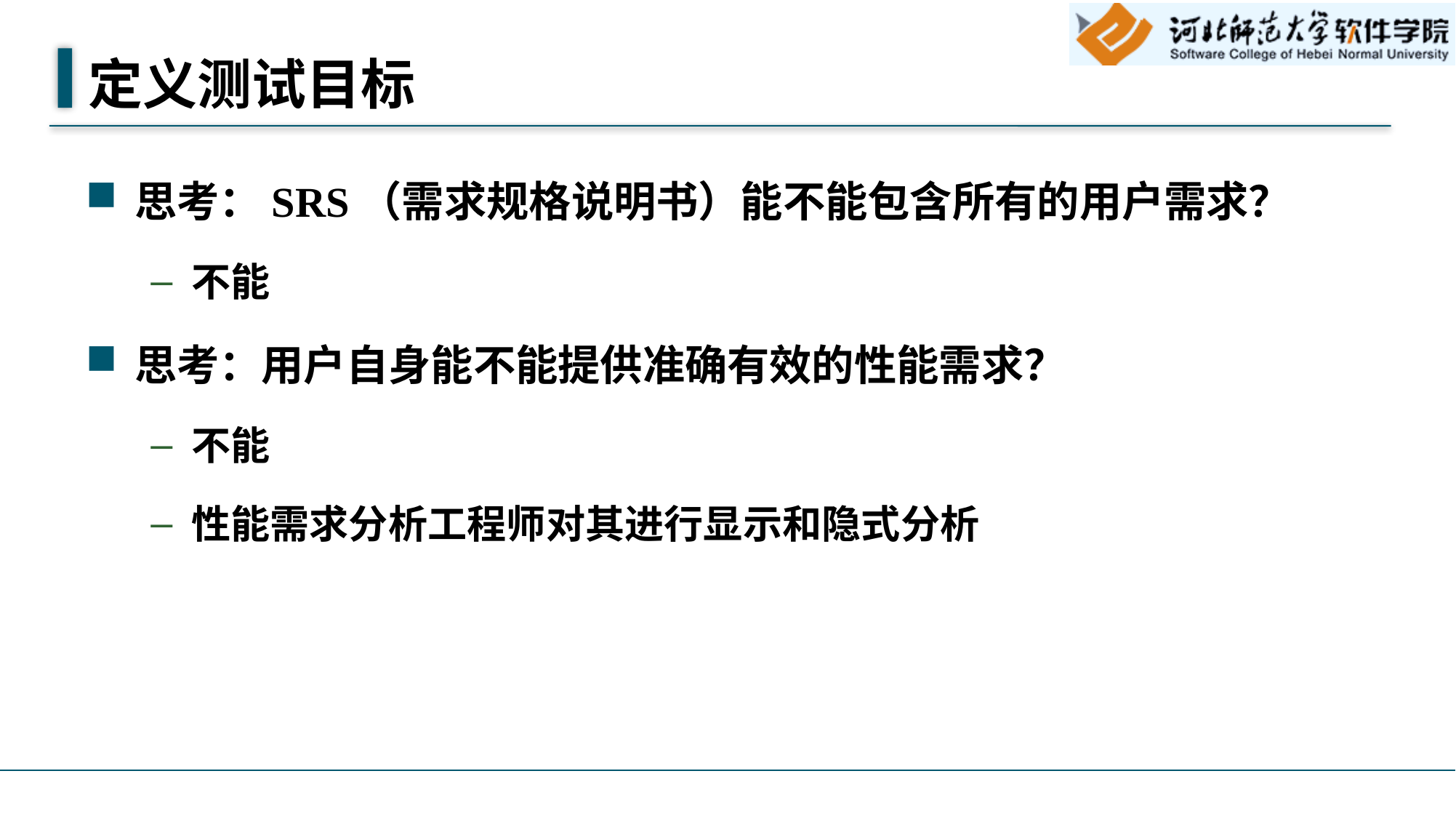

# 定义测试目标
思考：SRS（需求规格说明书）能不能包含所有的用户需求？
不能
思考：用户自身能不能提供准确有效的性能需求？
不能
性能需求分析工程师对其进行显示和隐式分析